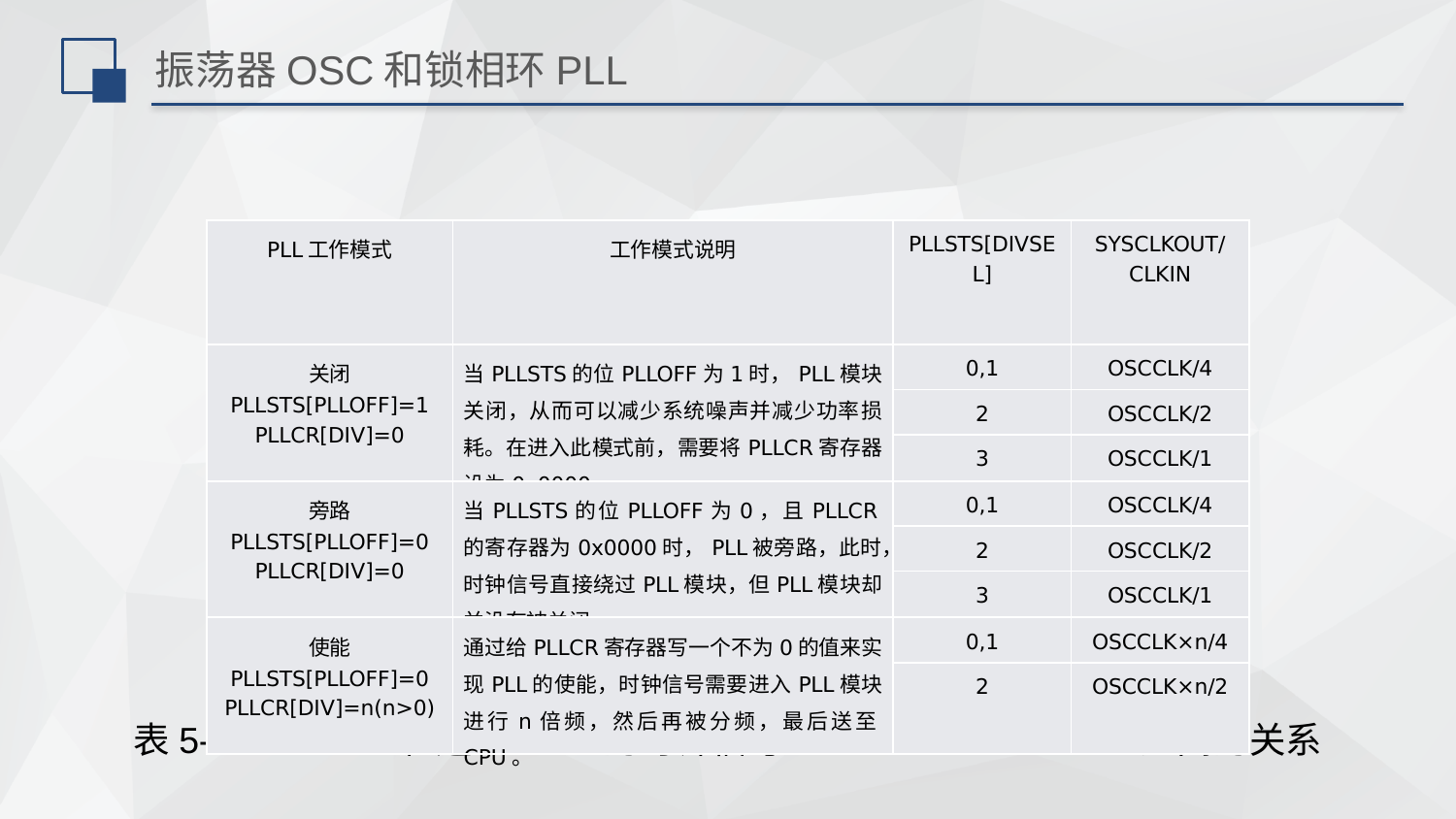

# 振荡器OSC和锁相环PLL
| PLL工作模式 | 工作模式说明 | PLLSTS[DIVSEL] | SYSCLKOUT/CLKIN |
| --- | --- | --- | --- |
| 关闭 PLLSTS[PLLOFF]=1 PLLCR[DIV]=0 | 当PLLSTS的位PLLOFF为1时，PLL模块关闭，从而可以减少系统噪声并减少功率损耗。在进入此模式前，需要将PLLCR寄存器设为0x0000。 | 0,1 | OSCCLK/4 |
|  |  | 2 | OSCCLK/2 |
|  |  | 3 | OSCCLK/1 |
| 旁路 PLLSTS[PLLOFF]=0 PLLCR[DIV]=0 | 当PLLSTS的位PLLOFF为0，且PLLCR的寄存器为0x0000时，PLL被旁路，此时，时钟信号直接绕过PLL模块，但PLL模块却并没有被关闭。 | 0,1 | OSCCLK/4 |
|  |  | 2 | OSCCLK/2 |
|  |  | 3 | OSCCLK/1 |
| 使能 PLLSTS[PLLOFF]=0 PLLCR[DIV]=n(n>0) | 通过给PLLCR寄存器写一个不为0的值来实现PLL的使能，时钟信号需要进入PLL模块进行n倍频，然后再被分频，最后送至CPU。 | 0,1 | OSCCLK×n/4 |
|  |  | 2 | OSCCLK×n/2 |
表5-1 OSCCLK和送至CPU的时钟信号SYSCLKOUT/CLKIN之间的关系